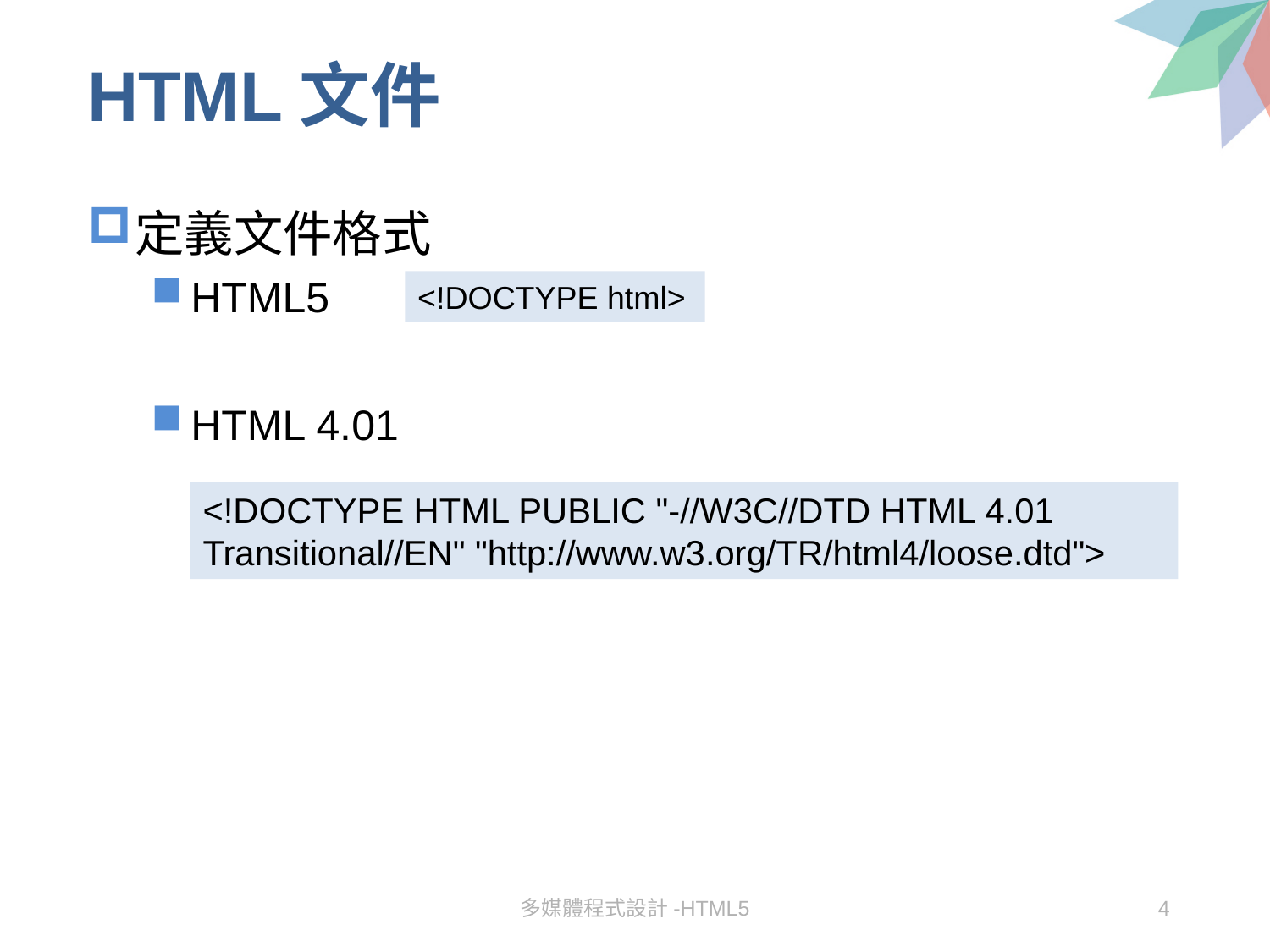

# HTML文件
定義文件格式
HTML5

HTML 4.01

<!DOCTYPE html>
<!DOCTYPE HTML PUBLIC "-//W3C//DTD HTML 4.01 Transitional//EN" "http://www.w3.org/TR/html4/loose.dtd">
多媒體程式設計-HTML5
4